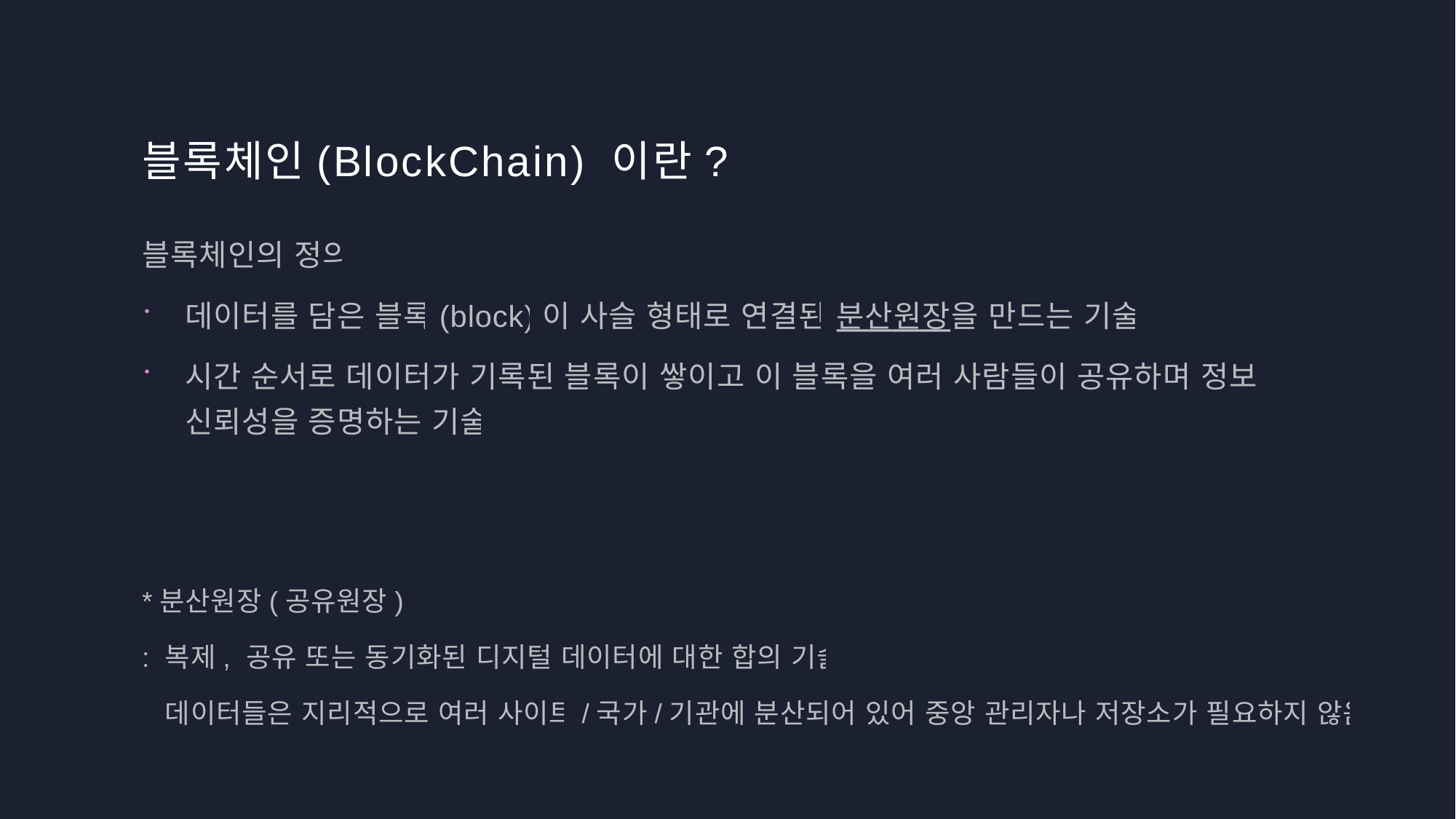

# 블록체인(BlockChain) 이란?
블록체인의 정의
데이터를 담은 블록(block)이 사슬 형태로 연결된 분산원장을 만드는 기술
시간 순서로 데이터가 기록된 블록이 쌓이고 이 블록을 여러 사람들이 공유하며 정보의 신뢰성을 증명하는 기술

*분산원장(공유원장)
: 복제, 공유 또는 동기화된 디지털 데이터에 대한 합의 기술
  데이터들은 지리적으로 여러 사이트/국가/기관에 분산되어 있어 중앙 관리자나 저장소가 필요하지 않음